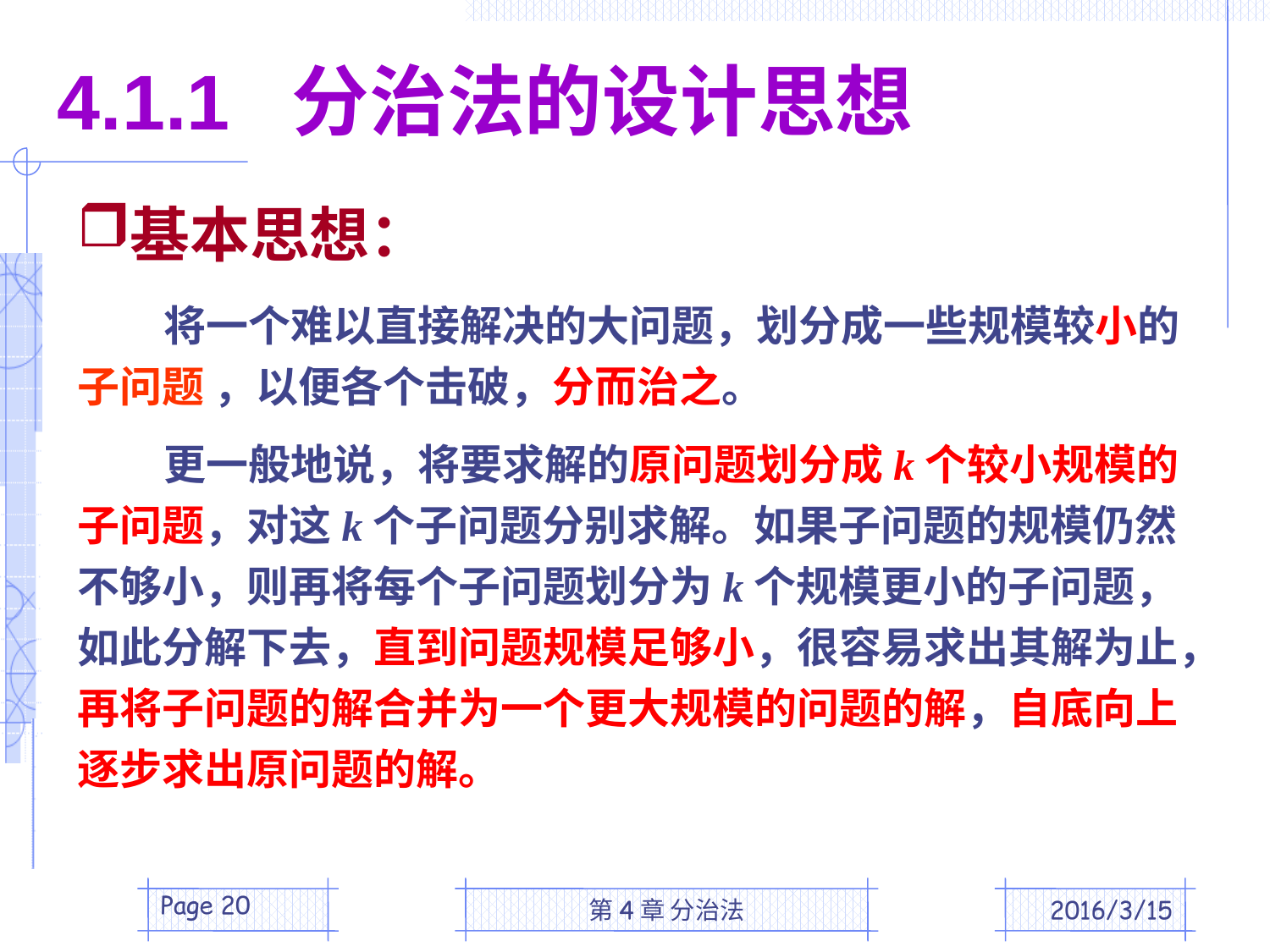

4.1.1  分治法的设计思想
基本思想：
        将一个难以直接解决的大问题，划分成一些规模较小的子问题 ，以便各个击破，分而治之。
        更一般地说，将要求解的原问题划分成k个较小规模的子问题，对这k个子问题分别求解。如果子问题的规模仍然不够小，则再将每个子问题划分为k个规模更小的子问题，如此分解下去，直到问题规模足够小，很容易求出其解为止，再将子问题的解合并为一个更大规模的问题的解，自底向上逐步求出原问题的解。
Page 20
第4章 分治法
2016/3/15